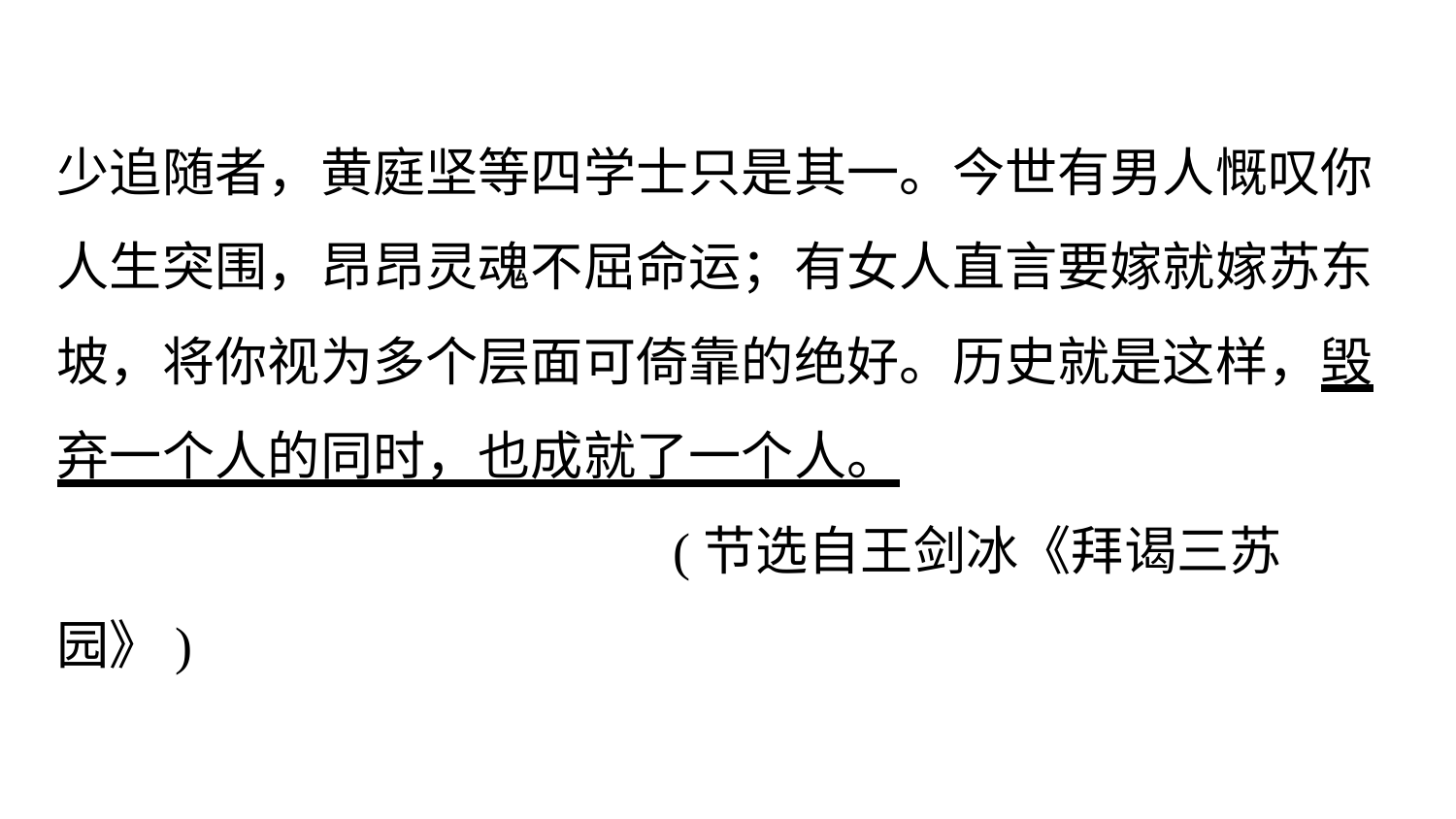

少追随者，黄庭坚等四学士只是其一。今世有男人慨叹你人生突围，昂昂灵魂不屈命运；有女人直言要嫁就嫁苏东坡，将你视为多个层面可倚靠的绝好。历史就是这样，毁弃一个人的同时，也成就了一个人。
                                               (节选自王剑冰《拜谒三苏园》)